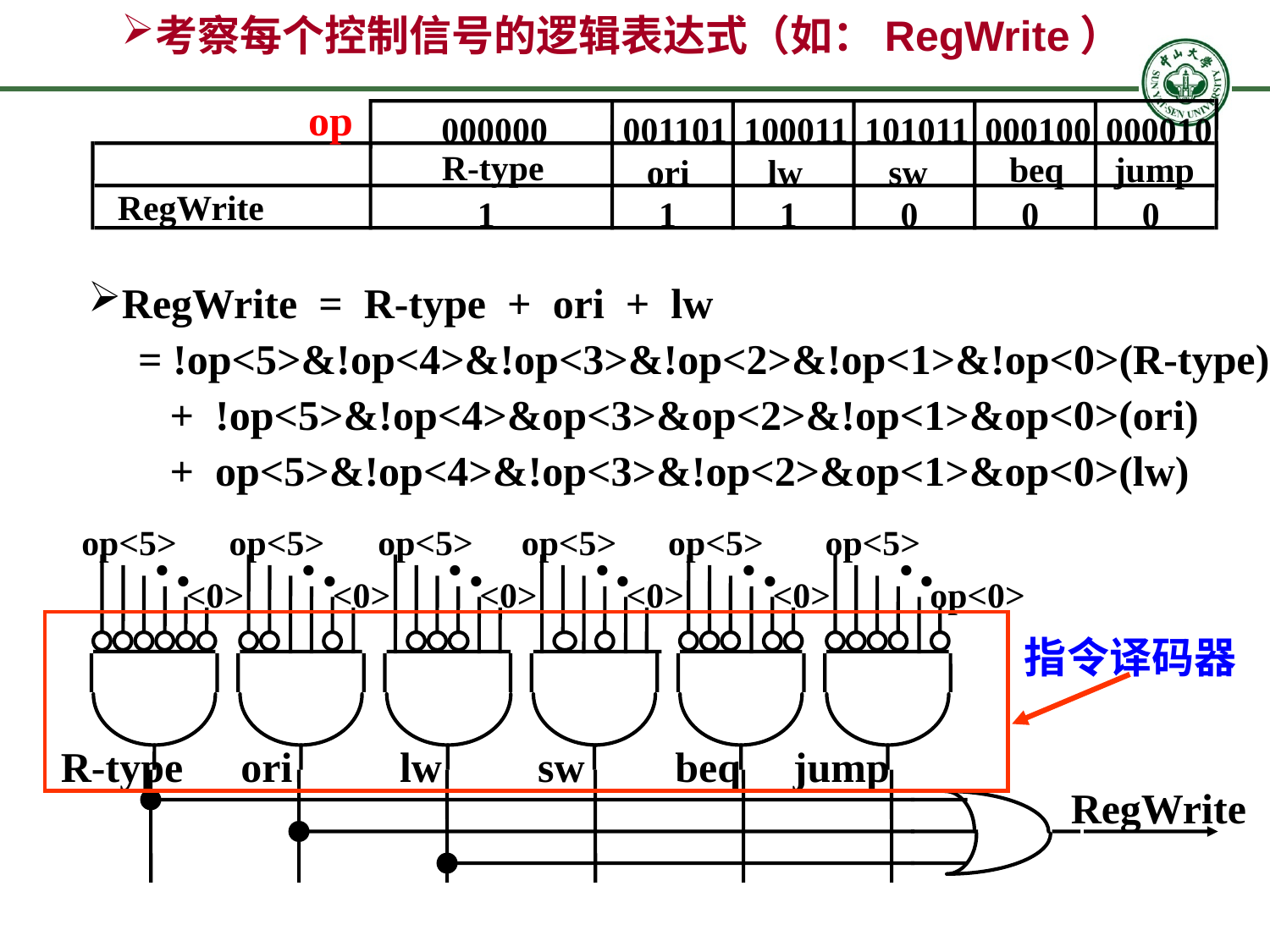

# 考察每个控制信号的逻辑表达式（如：RegWrite）
op

000000
001101
100011
101011
000100
000010
R-type
beq
jump

ori
lw
sw
RegWrite

1
1
1
0
0
0

RegWrite  =  R-type  +  ori  +  lw
= !op<5>&!op<4>&!op<3>&!op<2>&!op<1>&!op<0>(R-type)
   +  !op<5>&!op<4>&op<3>&op<2>&!op<1>&op<0>(ori)
   +  op<5>&!op<4>&!op<3>&!op<2>&op<1>&op<0>(lw)

.
.
.
.
.
.
op<5>
op<5>
op<5>
op<5>
op<5>
op<5>
.
.
.
.
.
.

<0>
<0>
<0>
<0>
<0>
op<0>

R-type
ori
lw
sw
beq
jump

指令译码器

RegWrite